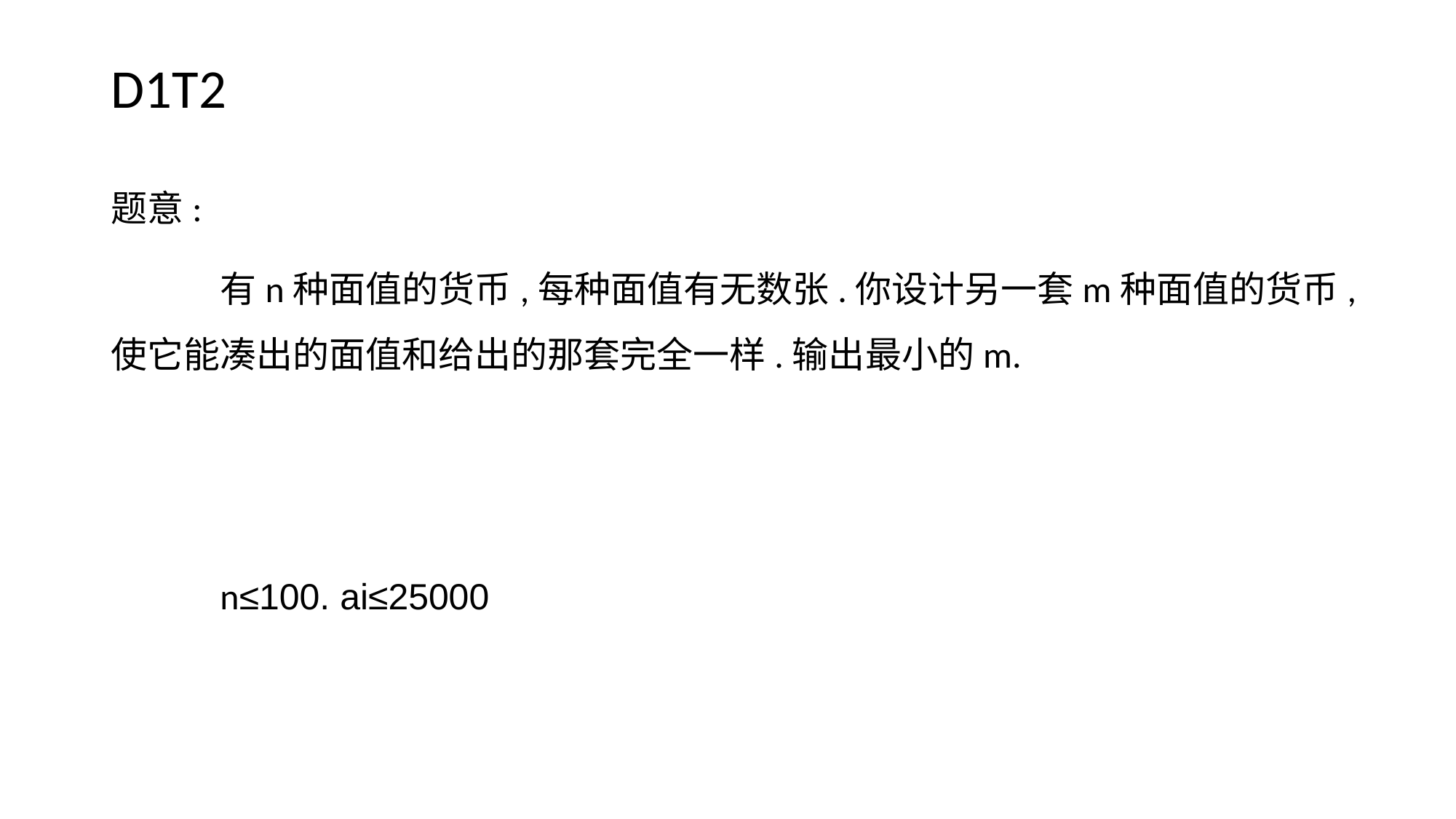

# D1T2
题意:
	有n种面值的货币,每种面值有无数张.你设计另一套m种面值的货币,使它能凑出的面值和给出的那套完全一样.输出最小的m.

	n≤100. ai≤25000